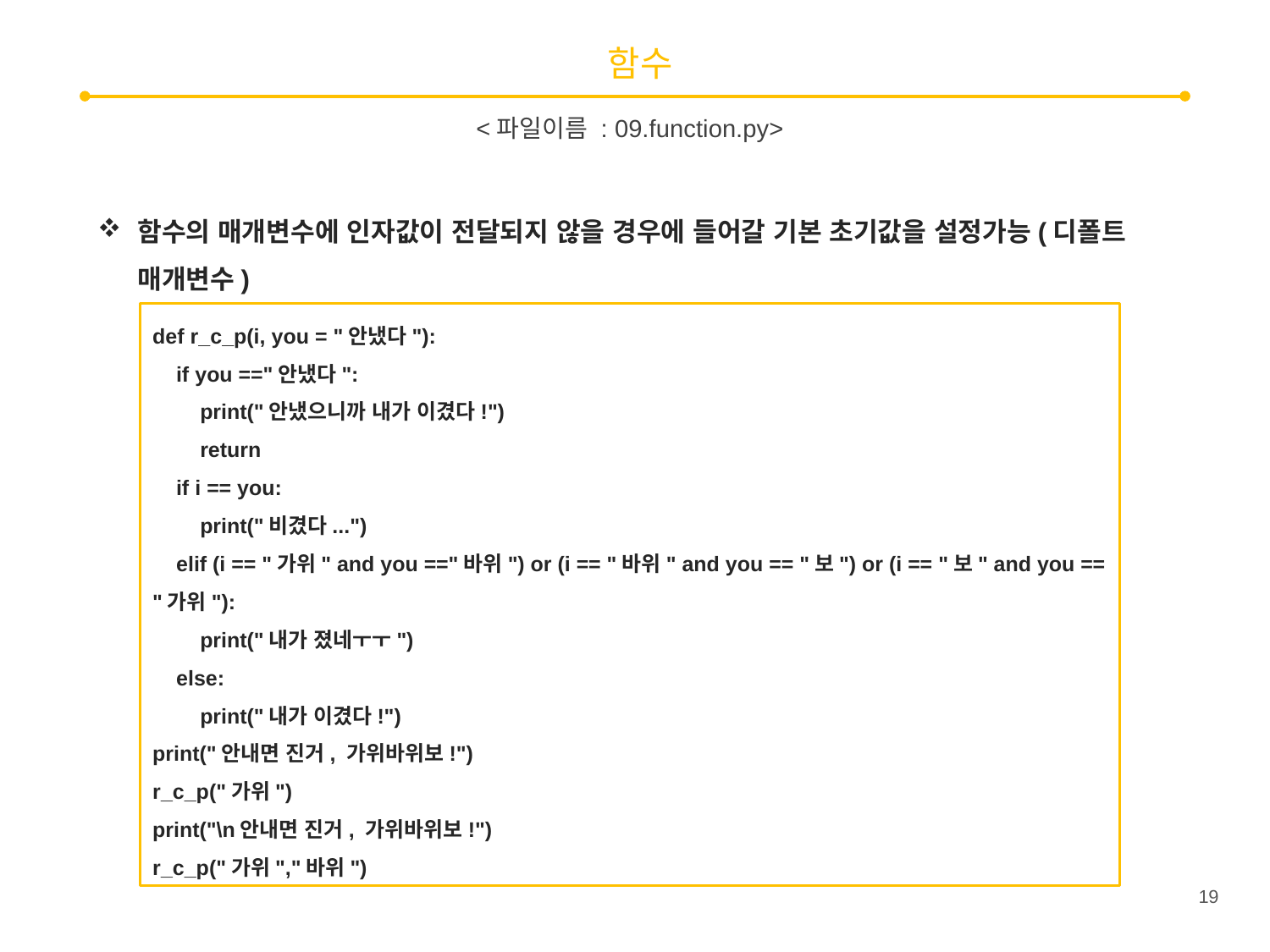

# 함수
<파일이름 : 09.function.py>
함수의 매개변수에 인자값이 전달되지 않을 경우에 들어갈 기본 초기값을 설정가능(디폴트 매개변수)
def r_c_p(i, you = "안냈다"):
    if you =="안냈다":
        print("안냈으니까 내가 이겼다!")
        return
    if i == you:
        print("비겼다...")
    elif (i == "가위" and you =="바위") or (i == "바위" and you == "보") or (i == "보" and you == "가위"):
        print("내가 졌네ㅜㅜ")
    else:
        print("내가 이겼다!")
print("안내면 진거, 가위바위보!")
r_c_p("가위")
print("\n안내면 진거, 가위바위보!")
r_c_p("가위","바위")